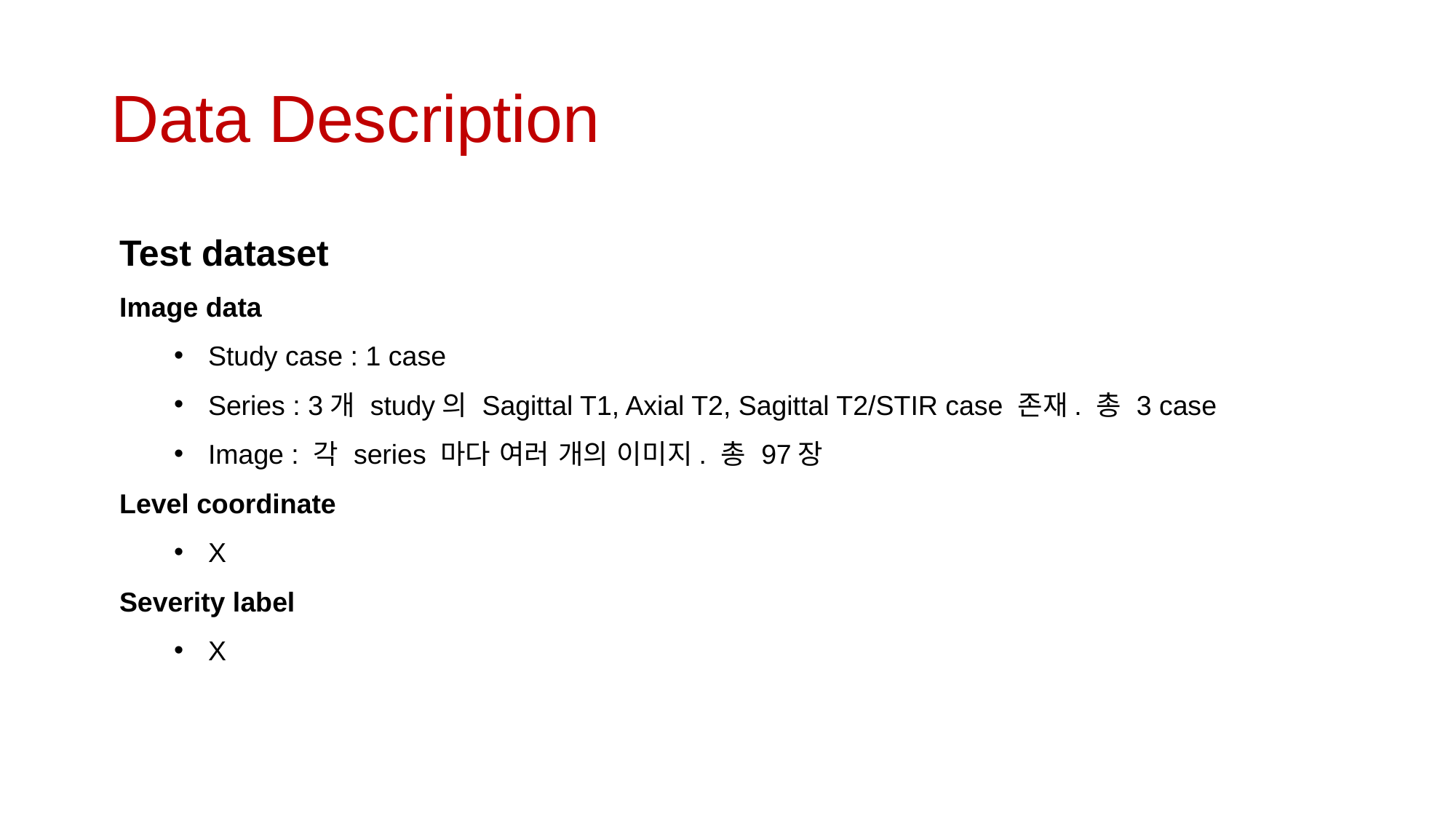

# Data Description
Test dataset
Image data
Study case : 1 case
Series : 3개 study의 Sagittal T1, Axial T2, Sagittal T2/STIR case 존재. 총 3 case
Image : 각 series 마다 여러 개의 이미지. 총 97장
Level coordinate
X
Severity label
X